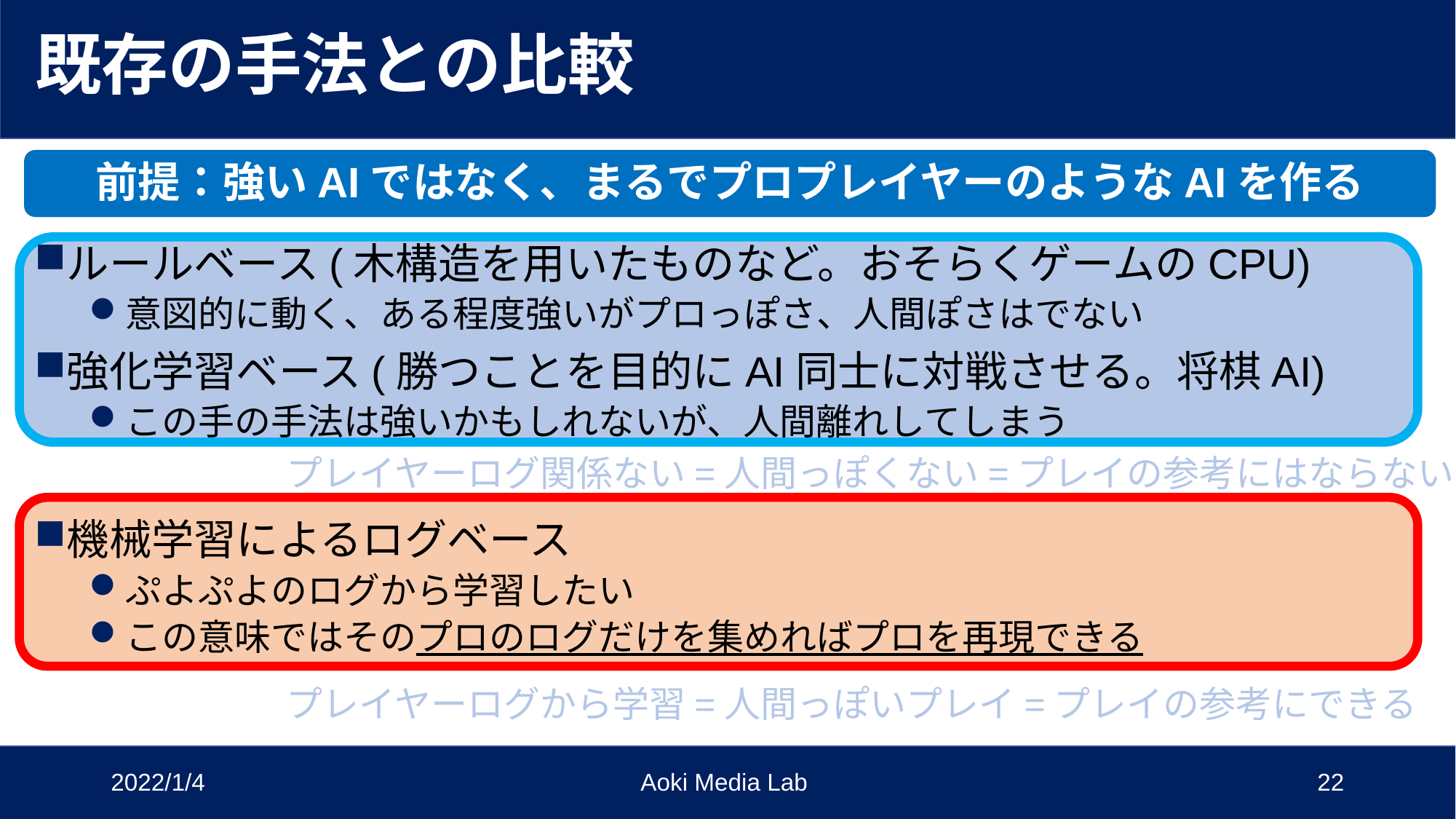

# 既存の手法との比較
前提：強いAIではなく、まるでプロプレイヤーのようなAIを作る

ルールベース(木構造を用いたものなど。おそらくゲームのCPU)
意図的に動く、ある程度強いがプロっぽさ、人間ぽさはでない
強化学習ベース(勝つことを目的にAI同士に対戦させる。将棋AI)
この手の手法は強いかもしれないが、人間離れしてしまう

機械学習によるログベース
ぷよぷよのログから学習したい
この意味ではそのプロのログだけを集めればプロを再現できる

プレイヤーログ関係ない=人間っぽくない=プレイの参考にはならない

プレイヤーログから学習=人間っぽいプレイ=プレイの参考にできる
2022/1/4
Aoki Media Lab
22